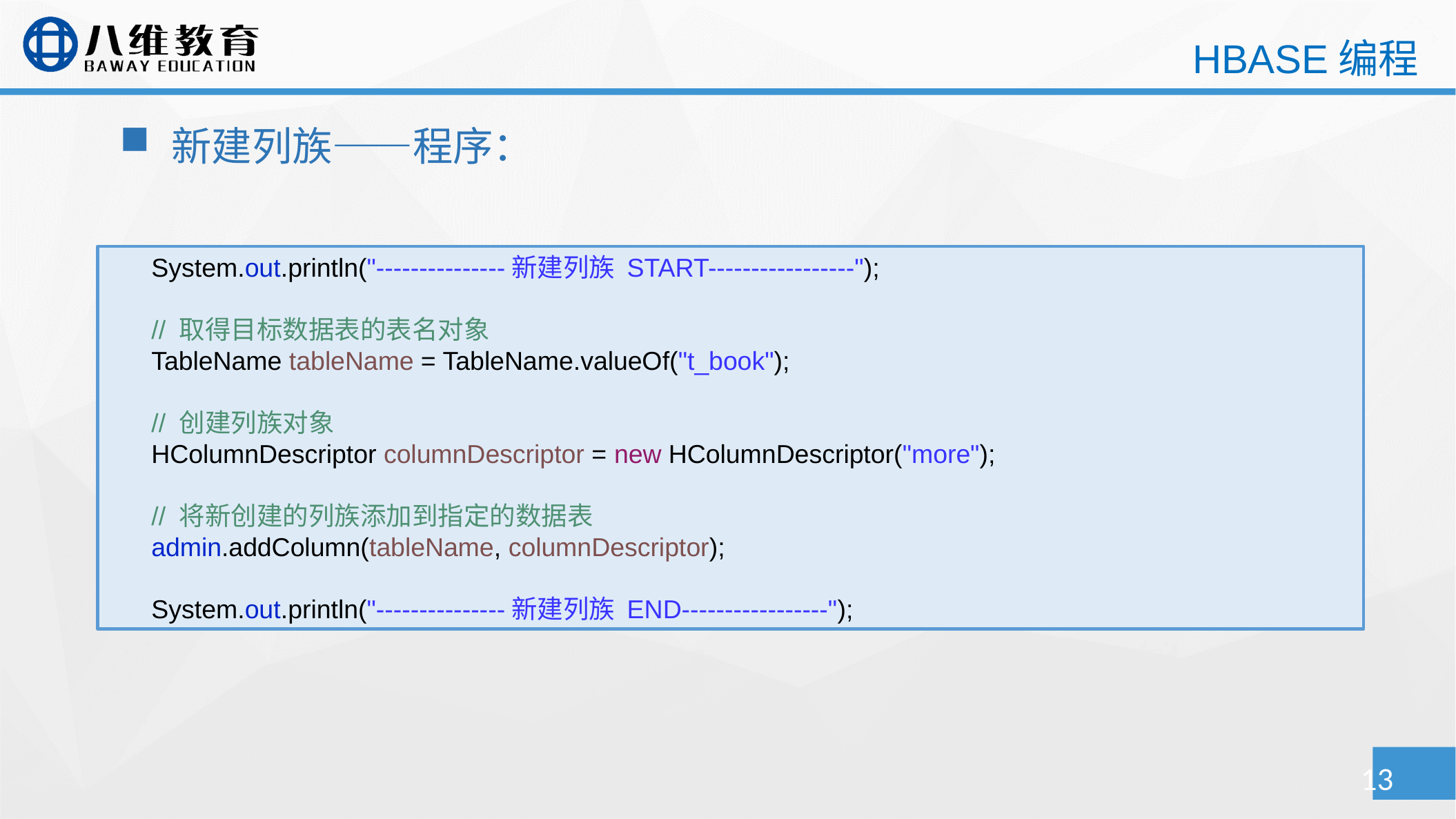

HBASE编程
新建列族——程序：
      System.out.println("---------------新建列族 START-----------------");

      // 取得目标数据表的表名对象
      TableName tableName = TableName.valueOf("t_book");

      // 创建列族对象
      HColumnDescriptor columnDescriptor = new HColumnDescriptor("more");

      // 将新创建的列族添加到指定的数据表
      admin.addColumn(tableName, columnDescriptor);

      System.out.println("---------------新建列族 END-----------------");